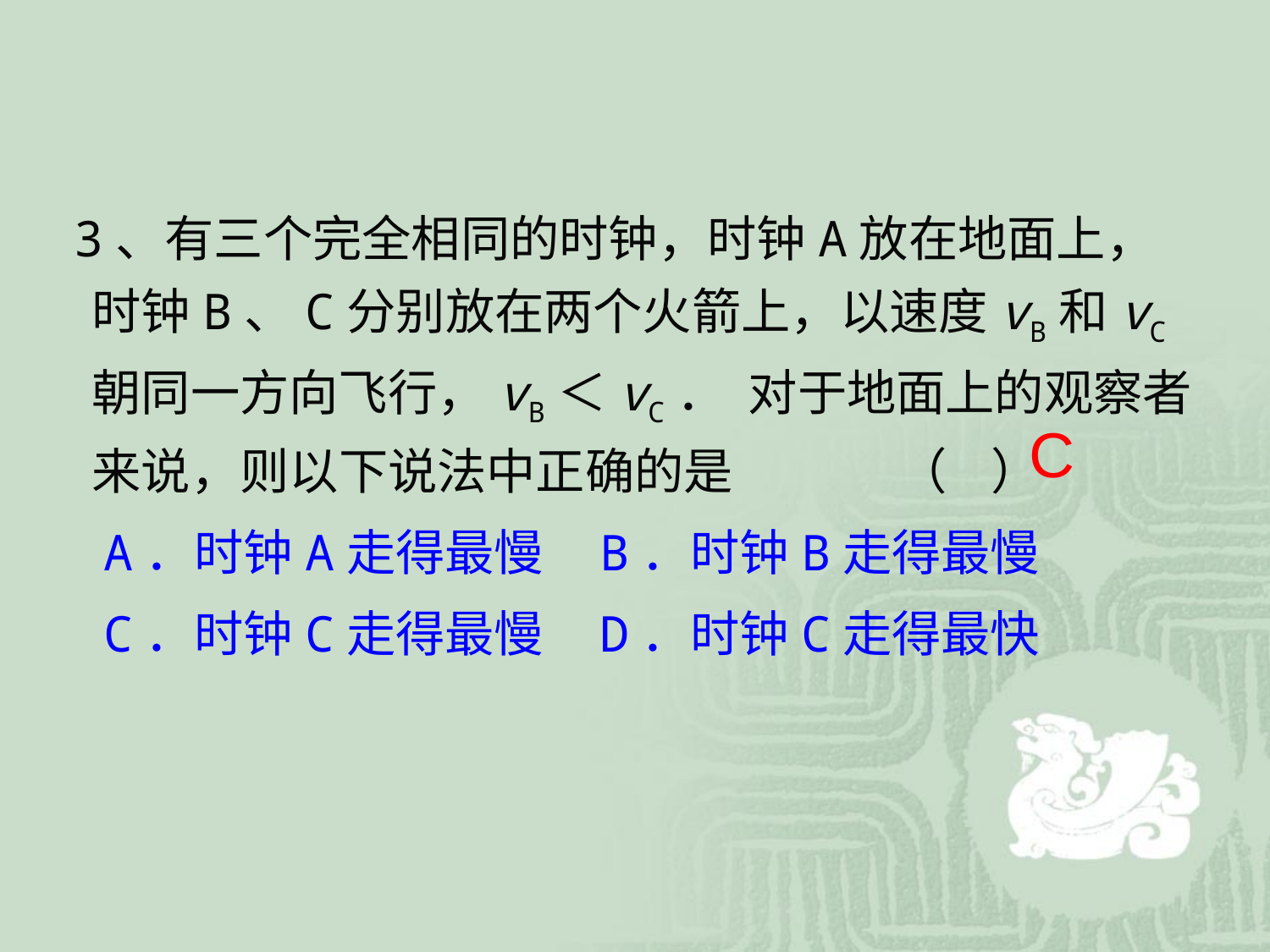

3、有三个完全相同的时钟，时钟A放在地面上，时钟B、C分别放在两个火箭上，以速度vB和vC朝同一方向飞行，vB＜vC．  对于地面上的观察者来说，则以下说法中正确的是               （    ）
  A．时钟A走得最慢    B．时钟B走得最慢
  C．时钟C走得最慢    D．时钟C走得最快
C